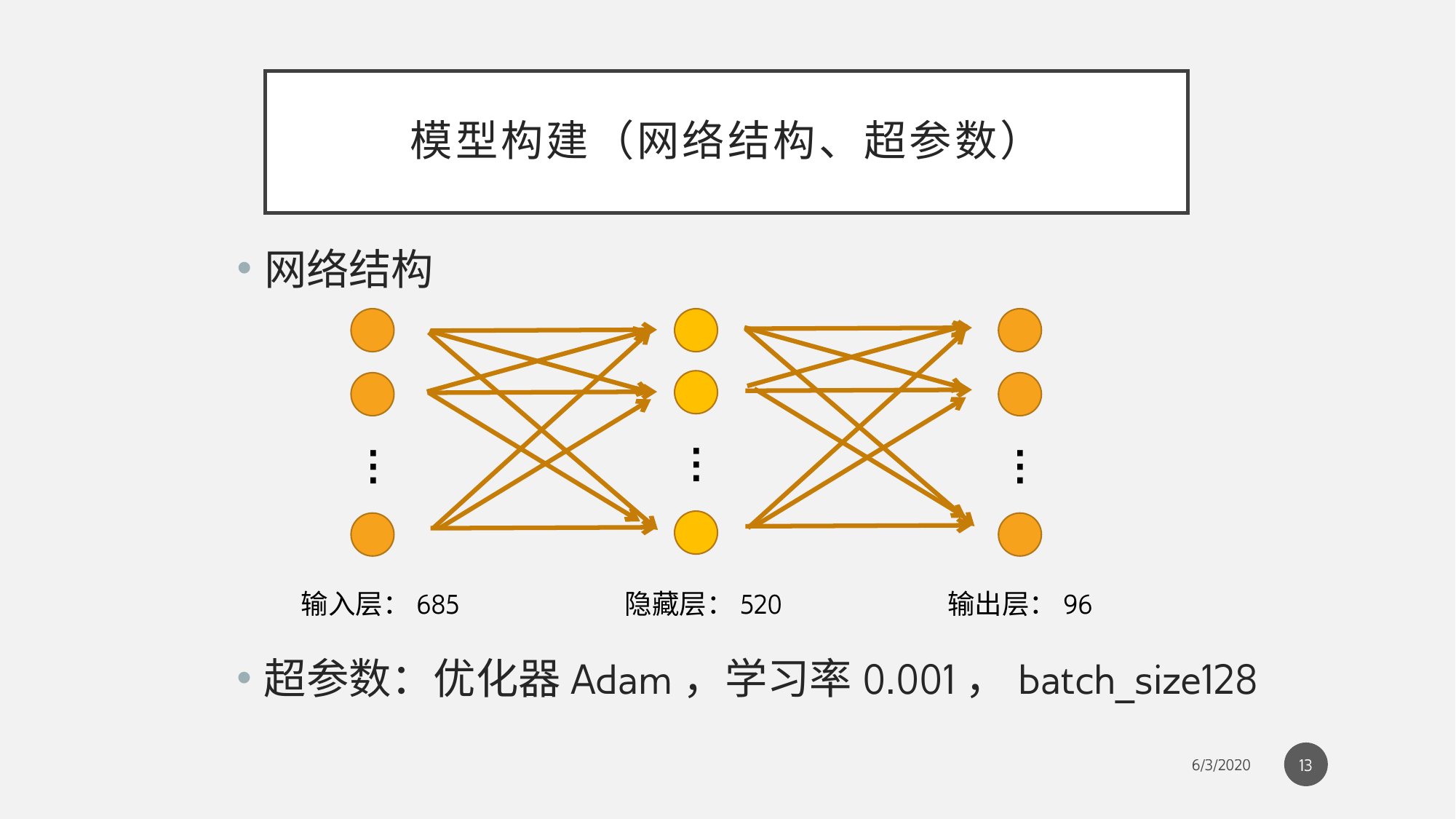

# 模型构建（网络结构、超参数）
网络结构

…
…
…

输入层：685
隐藏层：520
输出层：96
超参数：优化器Adam，学习率0.001，batch_size128
13
6/3/2020